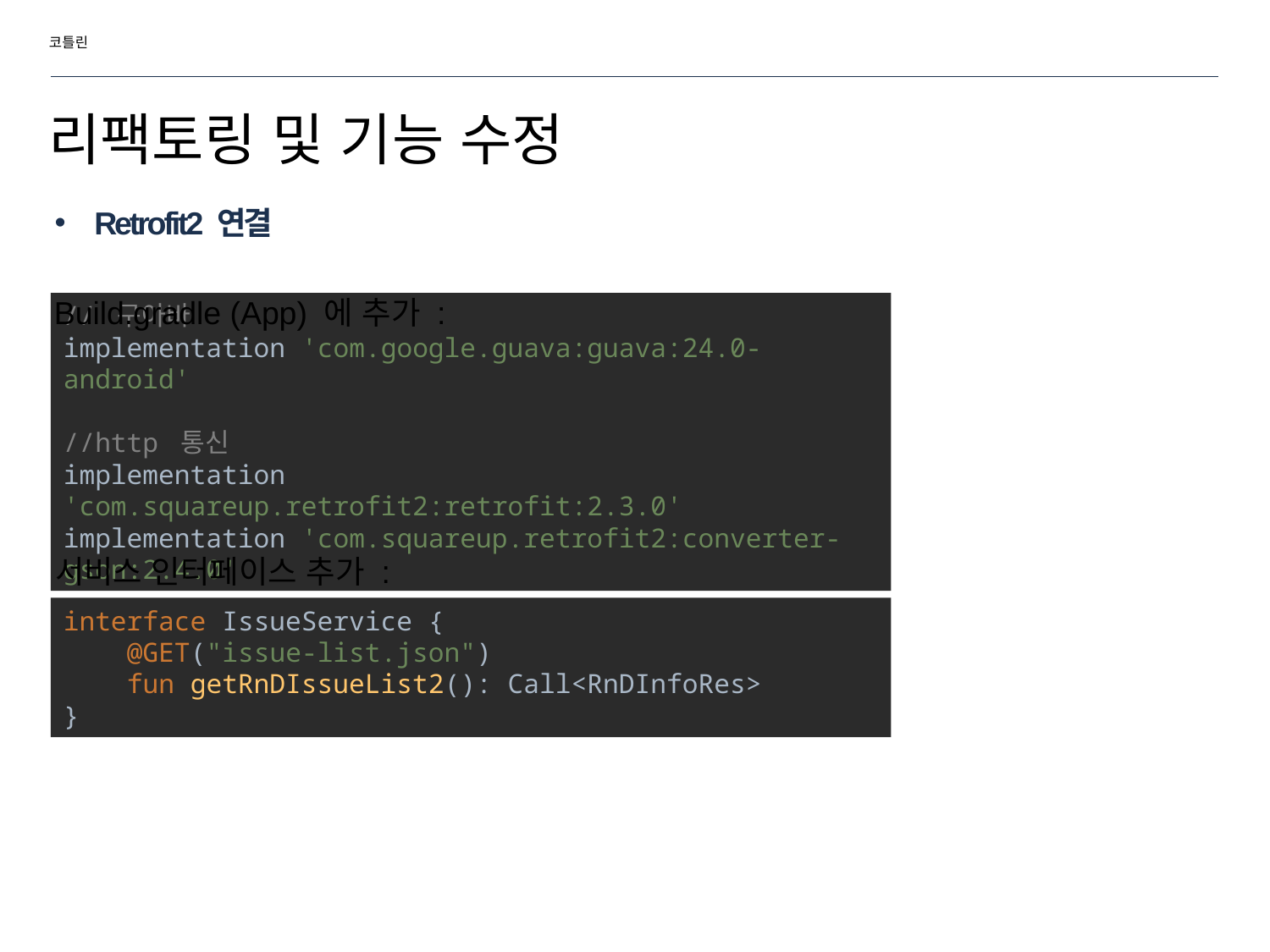

코틀린
# 리팩토링 및 기능 수정
Retrofit2 연결

Build.gradle (App) 에 추가 :
// 구아바
implementation 'com.google.guava:guava:24.0-android'
//http 통신
implementation 'com.squareup.retrofit2:retrofit:2.3.0'
implementation 'com.squareup.retrofit2:converter-gson:2.4.0'
서비스 인터페이스 추가 :
interface IssueService {
    @GET("issue-list.json")
    fun getRnDIssueList2(): Call<RnDInfoRes>
}